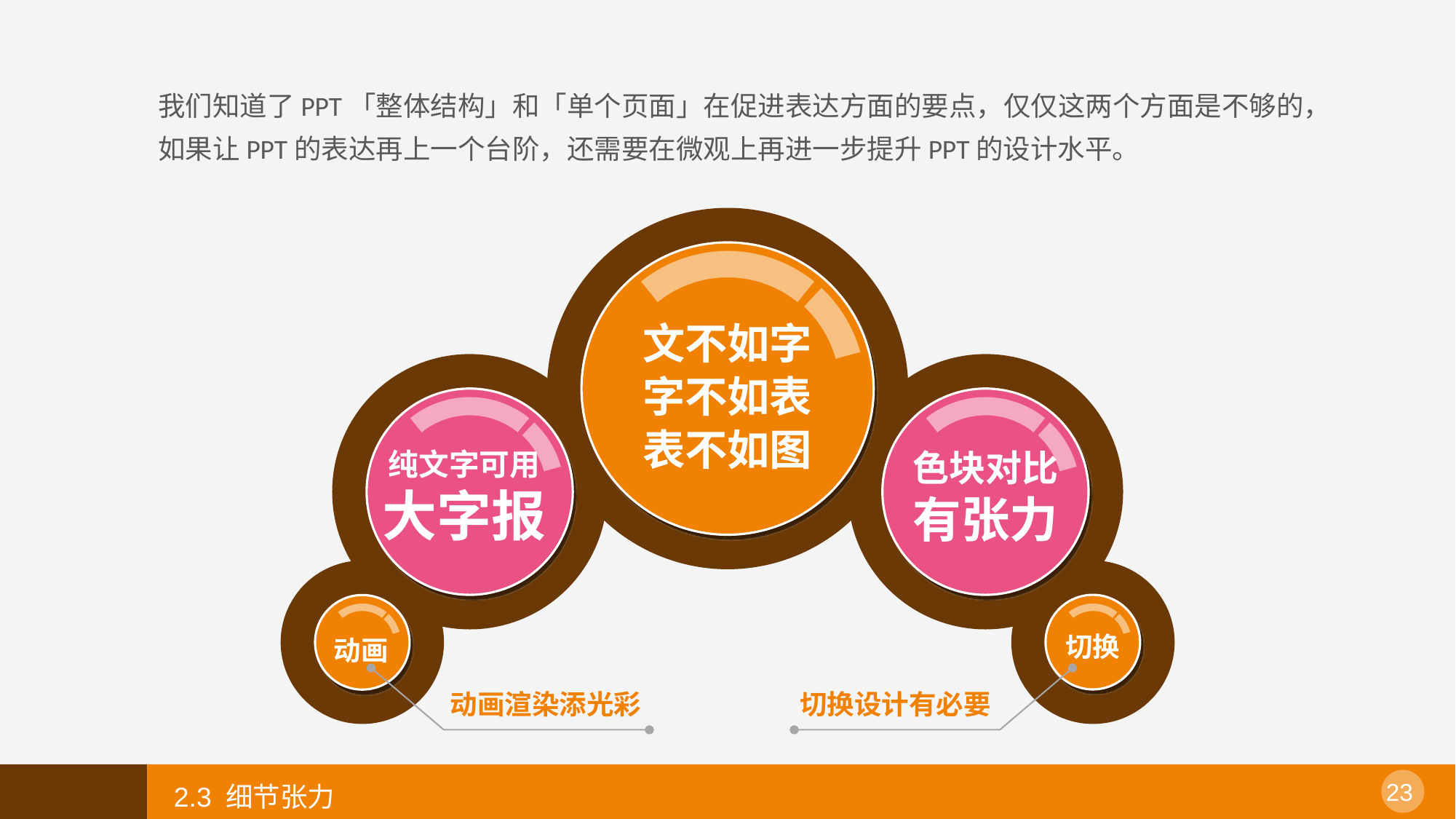

我们知道了PPT「整体结构」和「单个页面」在促进表达方面的要点，仅仅这两个方面是不够的，如果让PPT的表达再上一个台阶，还需要在微观上再进一步提升PPT的设计水平。

文不如字
字不如表
表不如图

纯文字可用
大字报
色块对比
有张力

切换
动画

动画渲染添光彩
切换设计有必要
2.3 细节张力